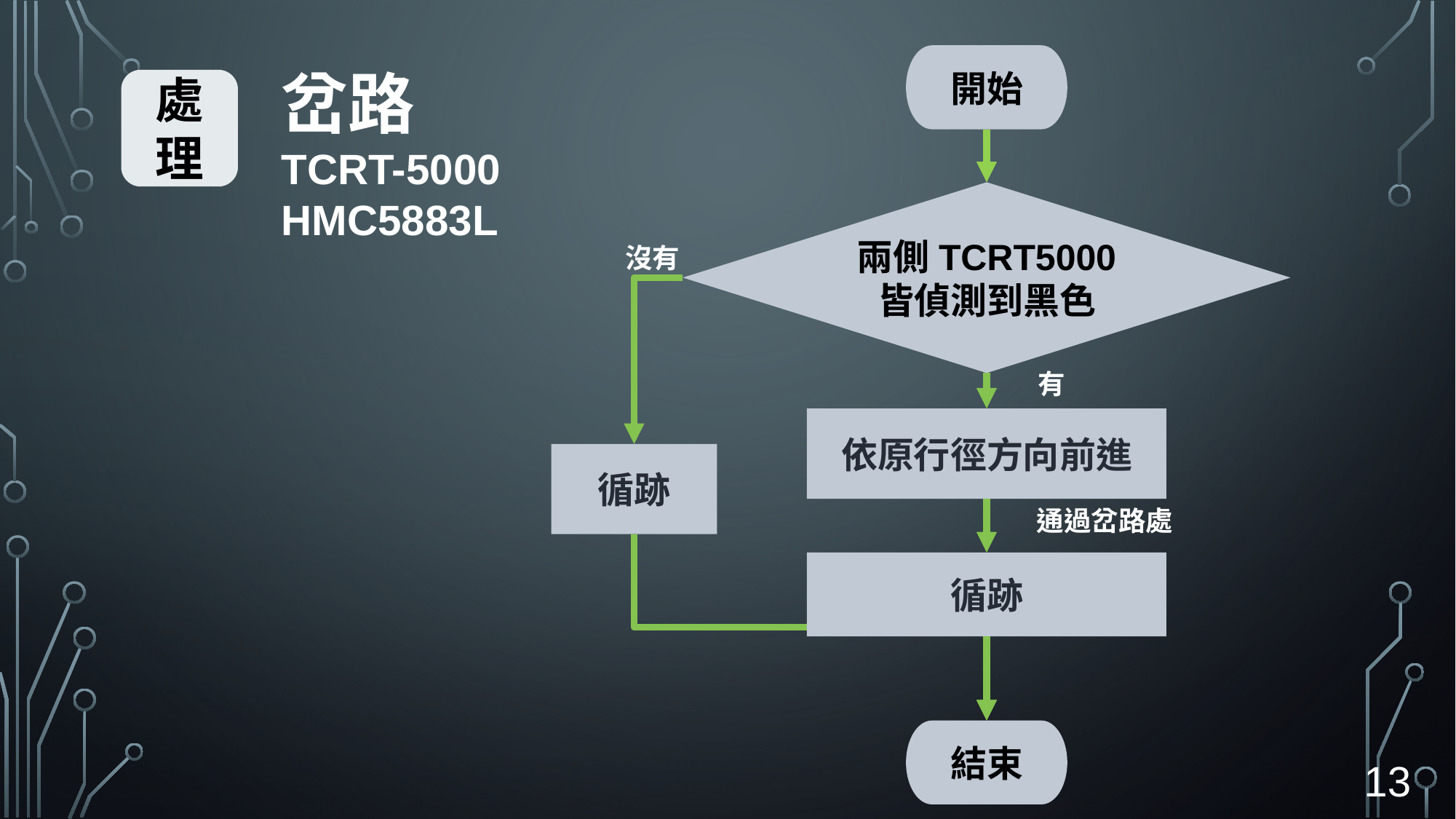

開始
岔路
TCRT-5000
HMC5883L
處理
兩側TCRT5000
皆偵測到黑色
沒有
有
依原行徑方向前進
循跡
通過岔路處
循跡
結束
13